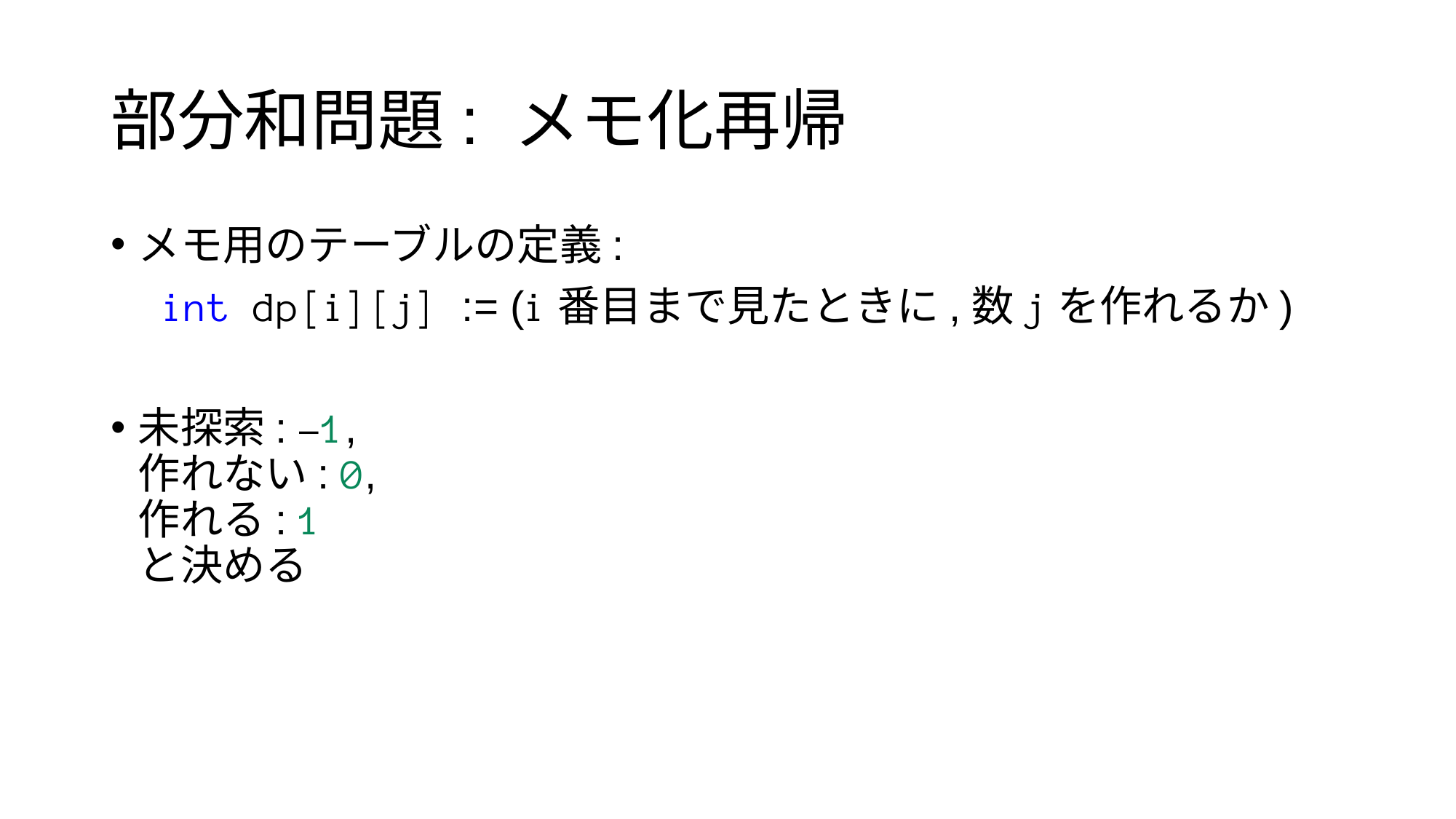

# 部分和問題: メモ化再帰
メモ用のテーブルの定義:
int dp[i][j] := (i番目まで見たときに,数jを作れるか)

未探索: -1,
作れない: 0,
作れる: 1
と決める